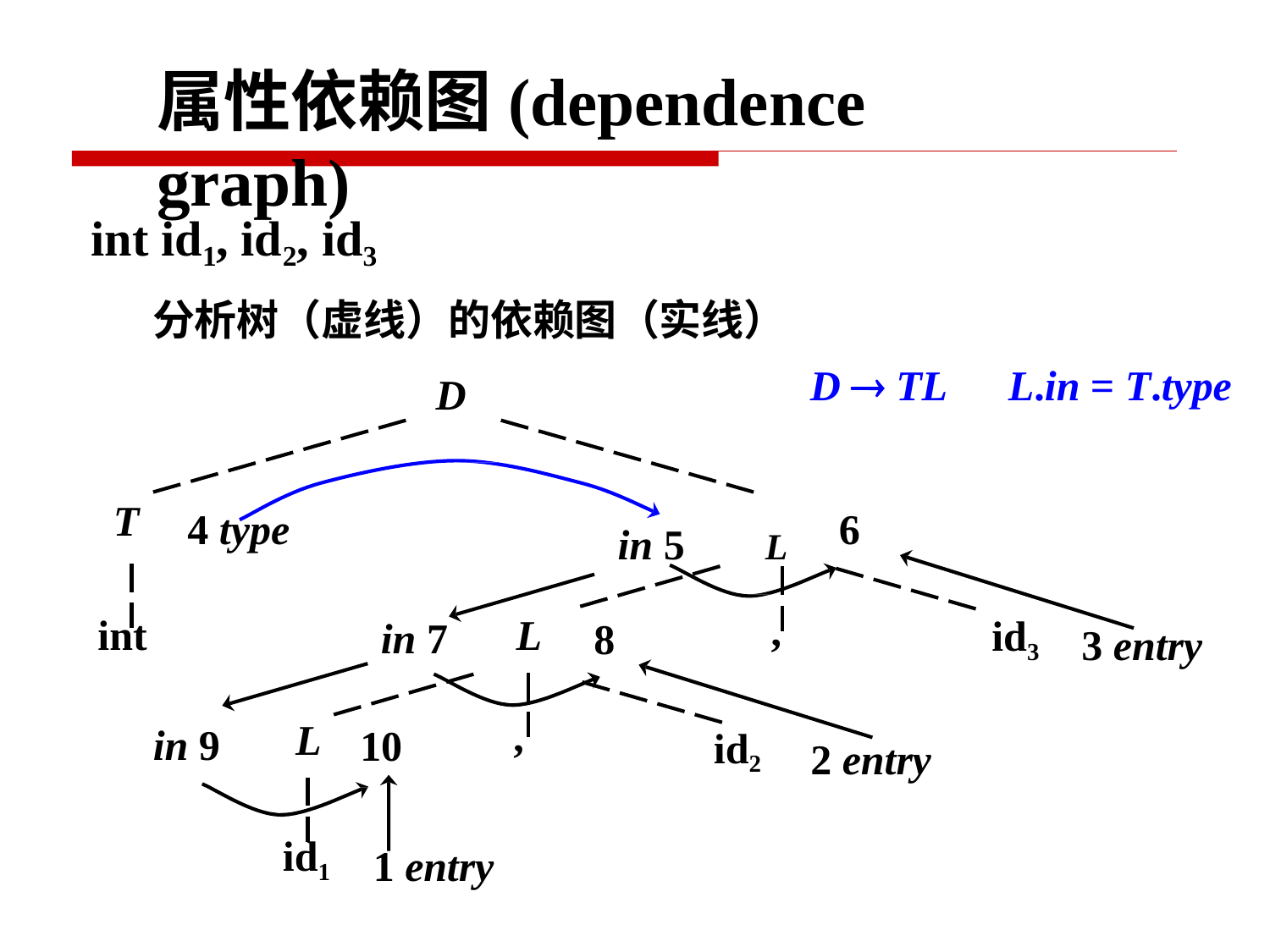

# 属性依赖图(dependence graph)
int id1, id2, id3
分析树（虚线）的依赖图（实线）
D → TL
L.in = T.type
D

T
in 5	L
4 type
6

,
int
L
id3
in 7
8
3 entry

,
L
in 9
10
id2
2 entry

id1
1 entry
9